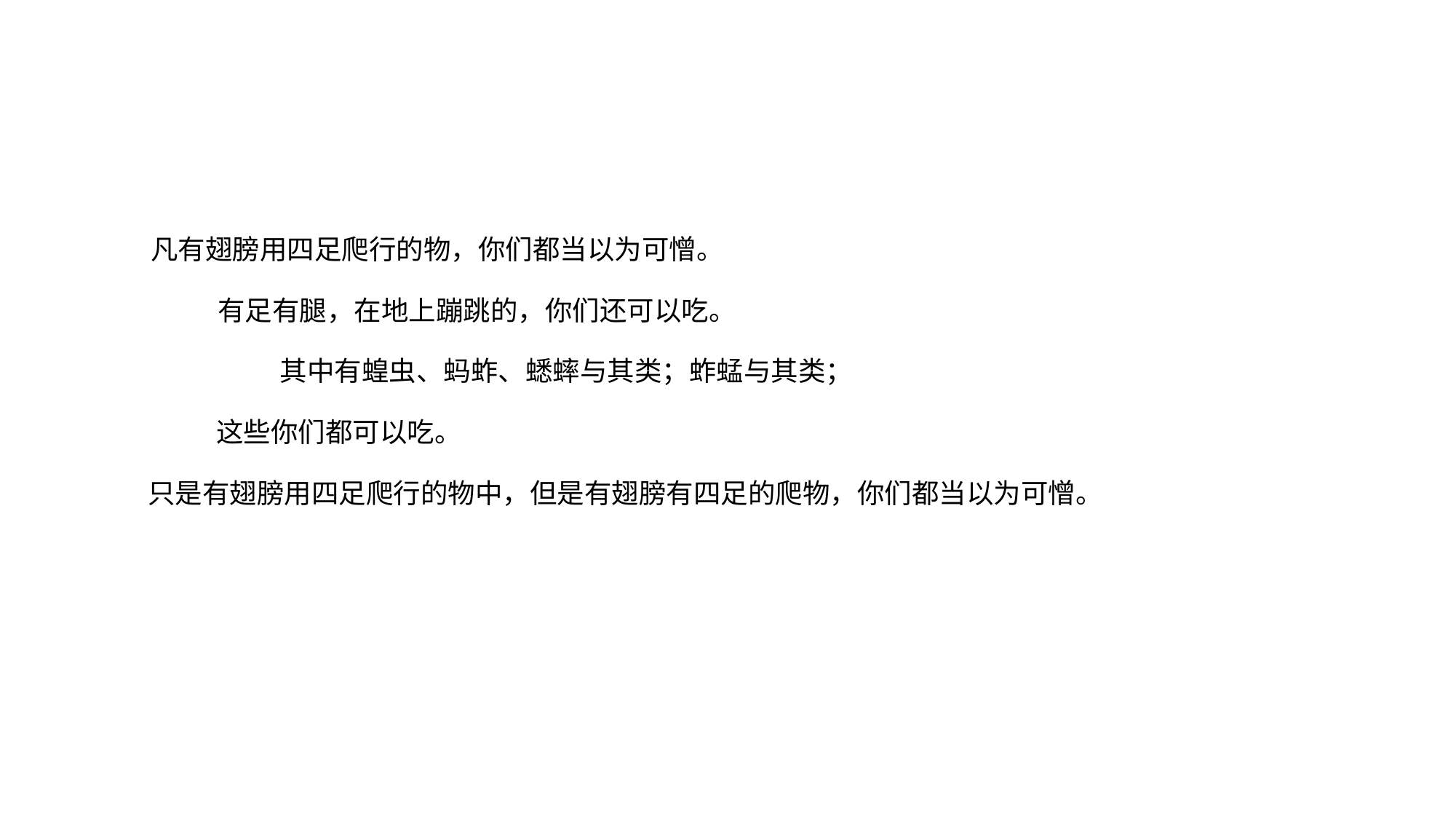

凡有翅膀用四足爬行的物，你们都当以为可憎。
有足有腿，在地上蹦跳的，你们还可以吃。
其中有蝗虫、蚂蚱、蟋蟀与其类；蚱蜢与其类；
这些你们都可以吃。
只是有翅膀用四足爬行的物中，但是有翅膀有四足的爬物，你们都当以为可憎。